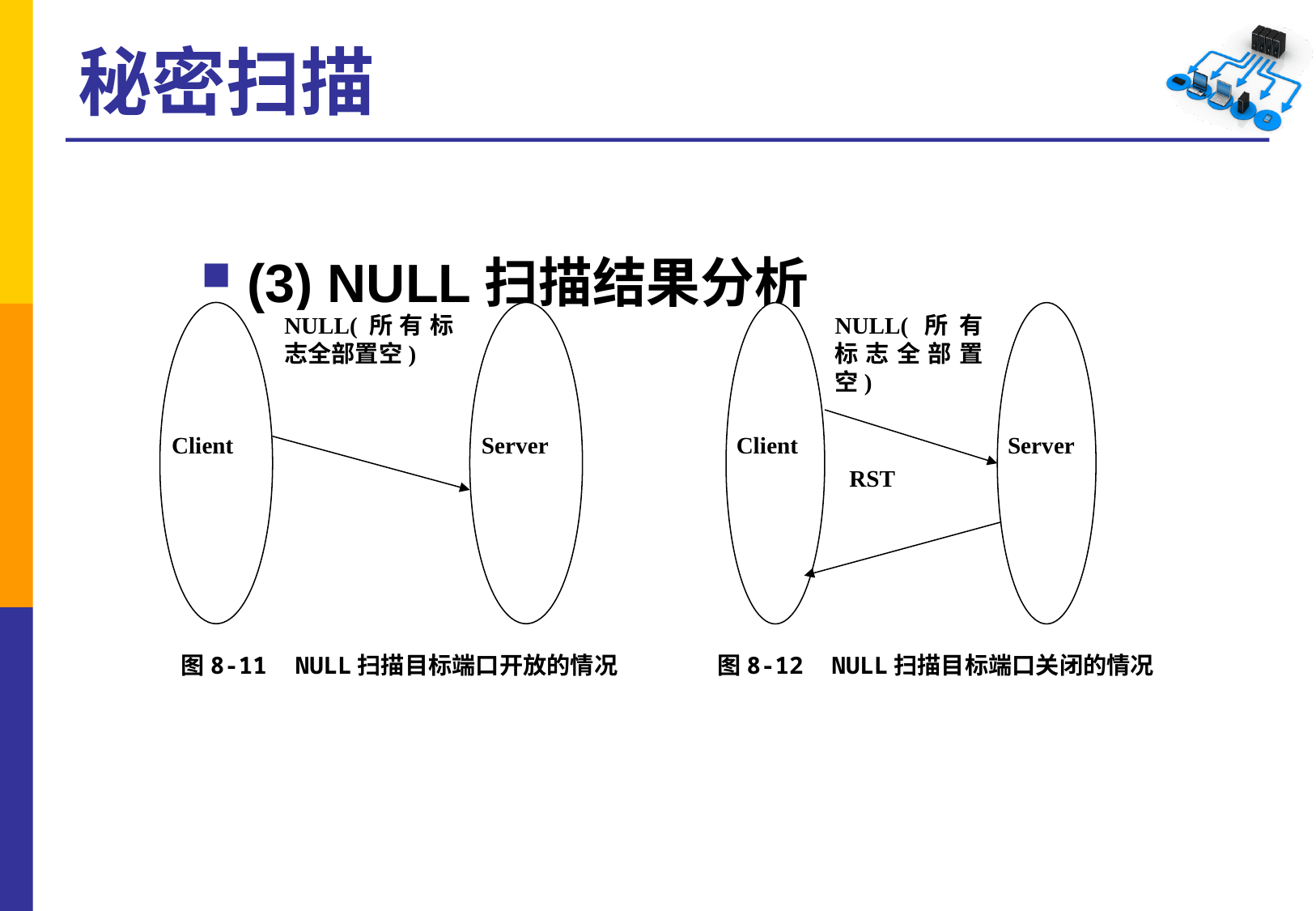

# 秘密扫描
(3) NULL扫描结果分析

Client

Server
NULL(所有标志全部置空)

图8-11  NULL扫描目标端口开放的情况

Client

Server
NULL(所有标志全部置空)

RST

图8-12  NULL扫描目标端口关闭的情况